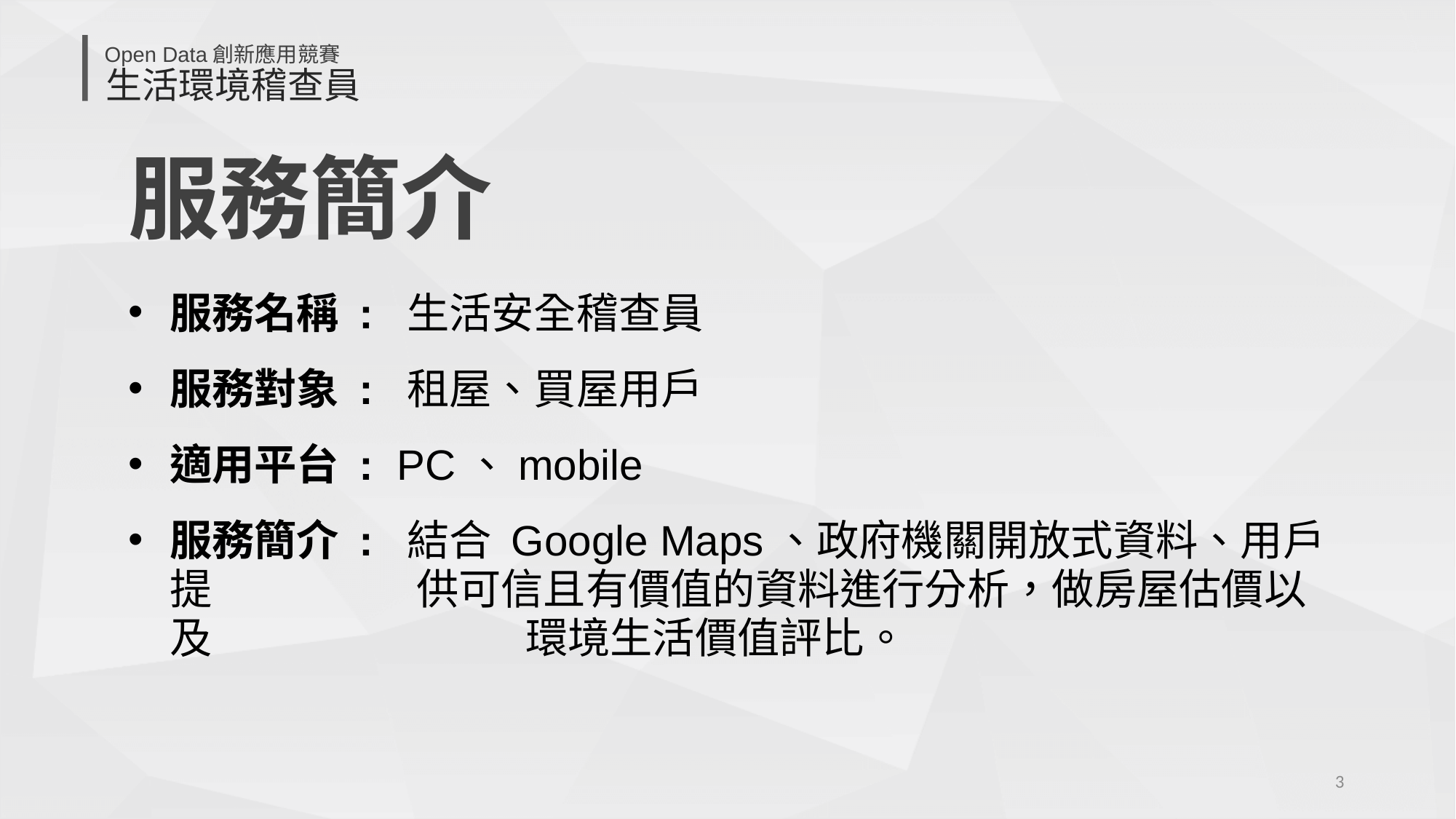

服務簡介
服務名稱 :  生活安全稽查員
服務對象 :  租屋、買屋用戶
適用平台 :  PC、mobile
服務簡介 :  結合 Google Maps、政府機關開放式資料、用戶提		   供可信且有價值的資料進行分析，做房屋估價以及			   環境生活價值評比。

3